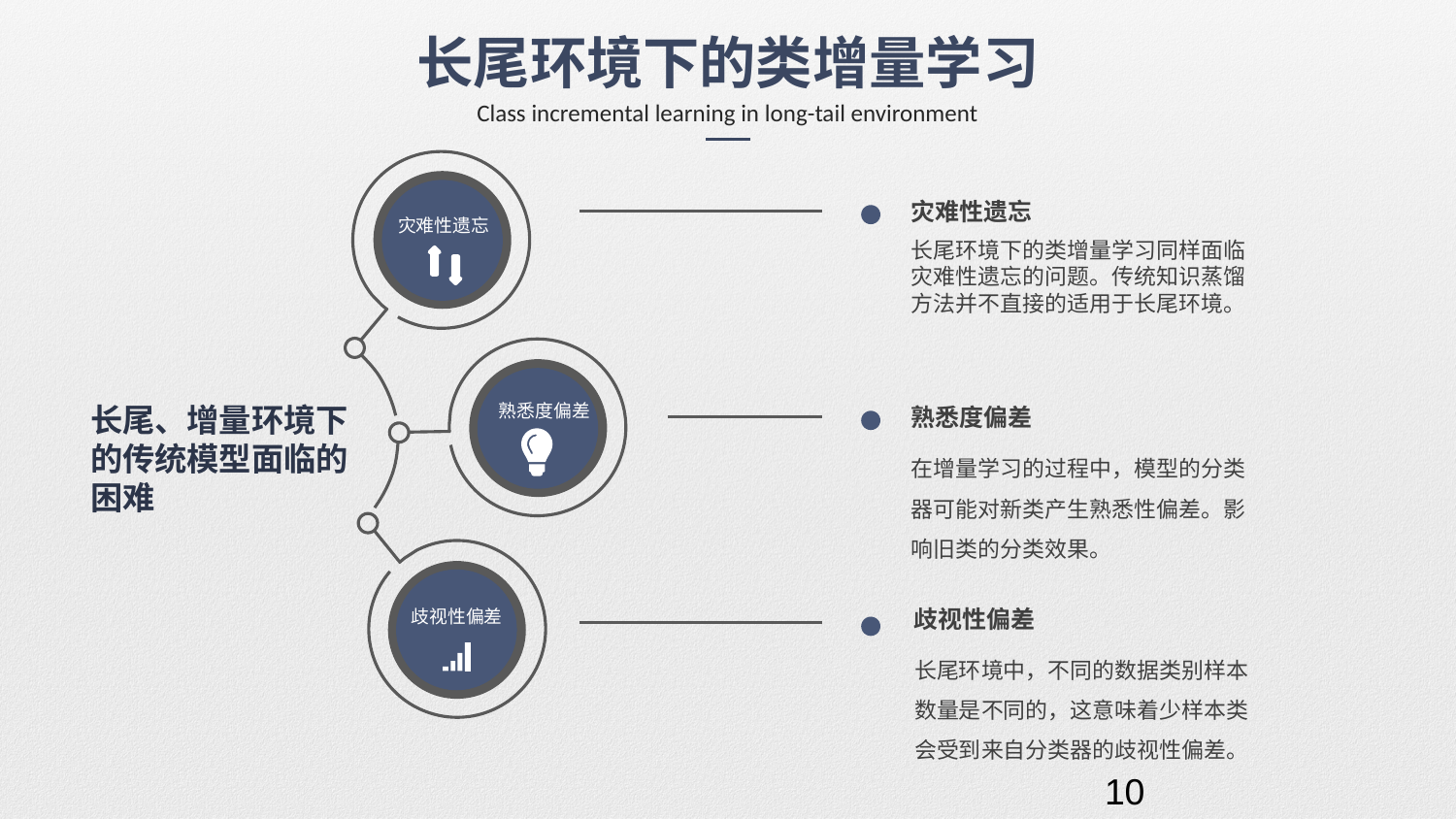

长尾环境下的类增量学习
Class incremental learning in long-tail environment

灾难性遗忘
灾难性遗忘

长尾环境下的类增量学习同样面临灾难性遗忘的问题。传统知识蒸馏方法并不直接的适用于长尾环境。

熟悉度偏差
长尾、增量环境下的传统模型面临的困难
熟悉度偏差

在增量学习的过程中，模型的分类器可能对新类产生熟悉性偏差。影响旧类的分类效果。

歧视性偏差
歧视性偏差

长尾环境中，不同的数据类别样本数量是不同的，这意味着少样本类会受到来自分类器的歧视性偏差。
10